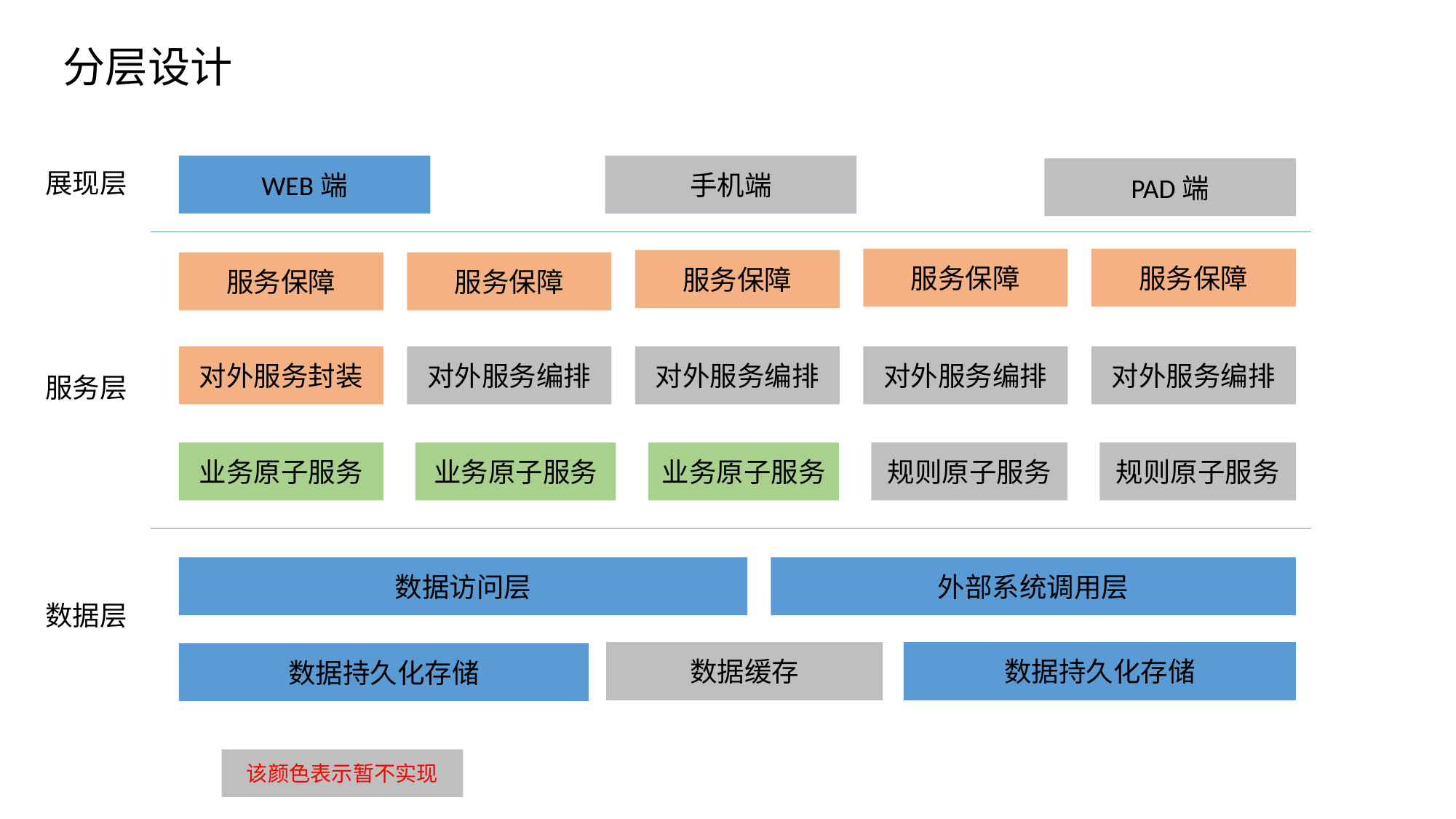

分层设计
WEB端
手机端
PAD端
展现层
服务保障
服务保障
服务保障
服务保障
服务保障
对外服务封装
对外服务编排
对外服务编排
对外服务编排
对外服务编排
服务层
业务原子服务
业务原子服务
业务原子服务
规则原子服务
规则原子服务
外部系统调用层
数据访问层
数据层
数据持久化存储
数据缓存
数据持久化存储
该颜色表示暂不实现